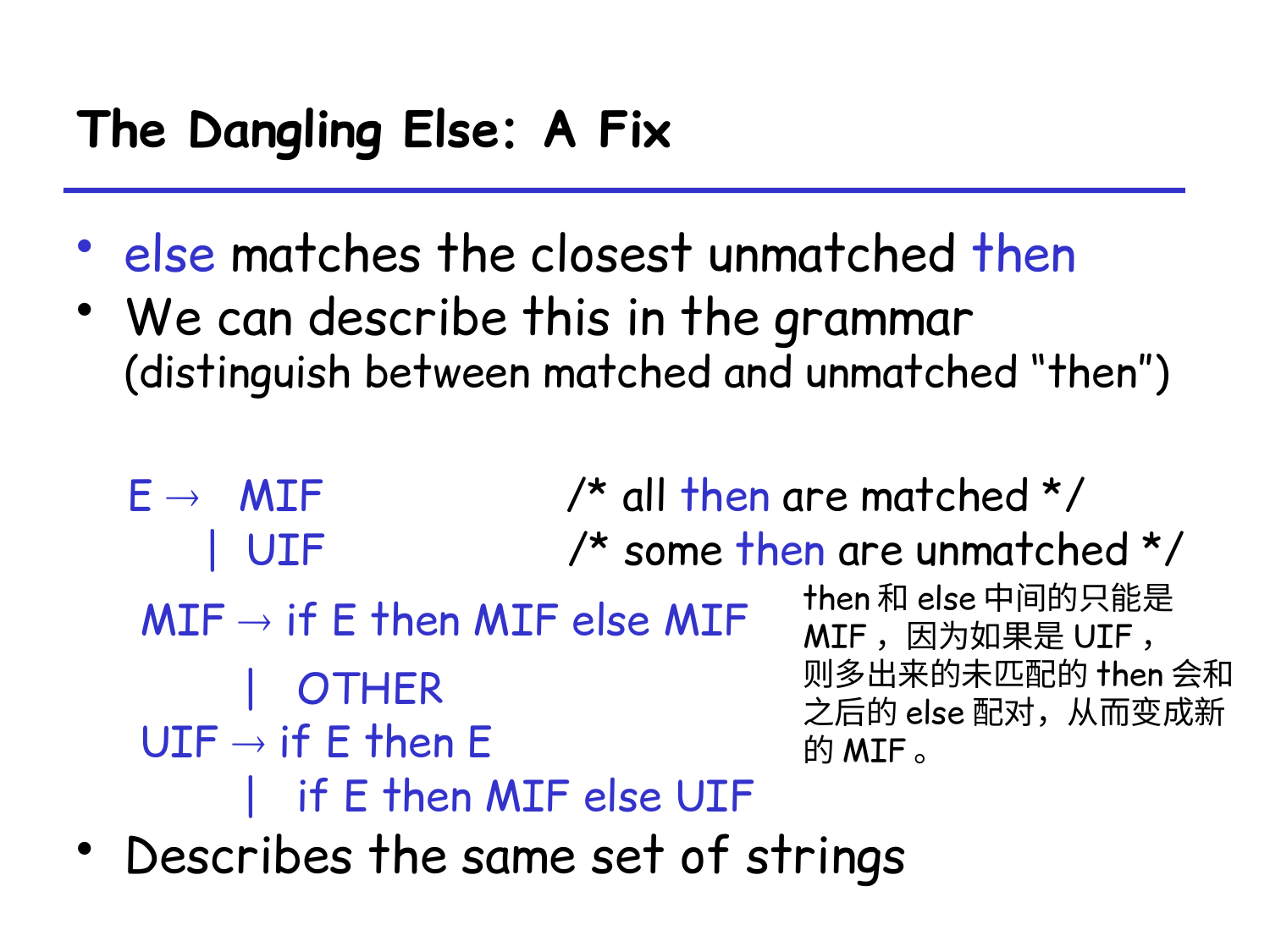

# The Dangling Else: A Fix
else matches the closest unmatched then
We can describe this in the grammar (distinguish between matched and unmatched “then”)

    E →   MIF                   /* all then are matched */
     |  UIF                   /* some then are unmatched */
MIF → if E then MIF else MIF
        |   OTHER
UIF → if E then E
        |   if E then MIF else UIF
Describes the same set of strings
then和else中间的只能是
MIF，因为如果是UIF，
则多出来的未匹配的then会和
之后的else配对，从而变成新
的MIF。
58